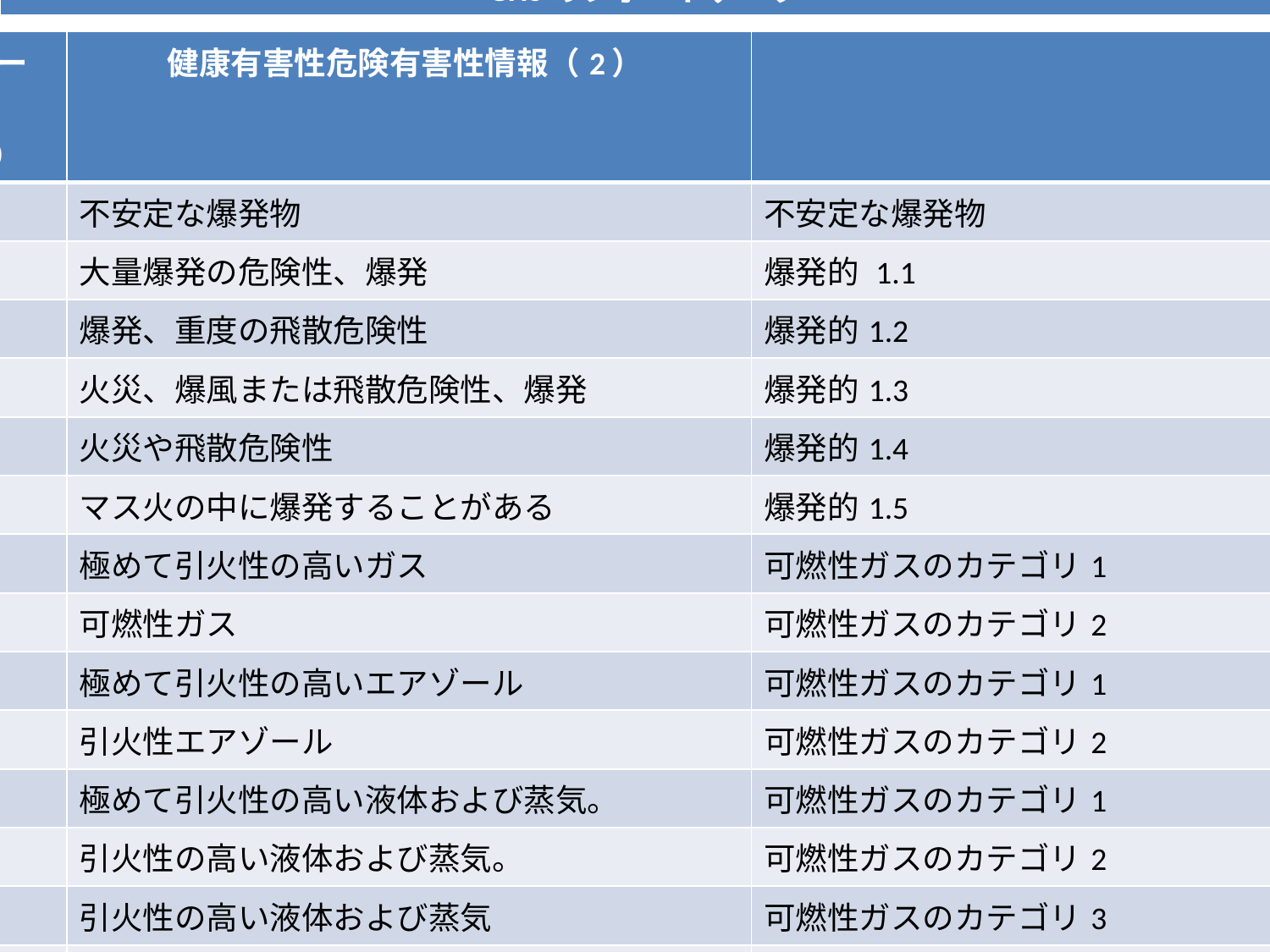

| GHSのレポートデータ |
| --- |
| H-コード（1） | 健康有害性危険有害性情報（2） |  |
| --- | --- | --- |
| H200 | 不安定な爆発物 | 不安定な爆発物 |
| H201 | 大量爆発の危険性、爆発 | 爆発的 1.1 |
| H202 | 爆発、重度の飛散危険性 | 爆発的1.2 |
| H203 | 火災、爆風または飛散危険性、爆発 | 爆発的1.3 |
| H204 | 火災や飛散危険性 | 爆発的1.4 |
| H205 | マス火の中に爆発することがある | 爆発的1.5 |
| H220 | 極めて引火性の高いガス | 可燃性ガスのカテゴリ1 |
| H221 | 可燃性ガス | 可燃性ガスのカテゴリ2 |
| H222 | 極めて引火性の高いエアゾール | 可燃性ガスのカテゴリ1 |
| H223 | 引火性エアゾール | 可燃性ガスのカテゴリ2 |
| H224 | 極めて引火性の高い液体および蒸気。 | 可燃性ガスのカテゴリ1 |
| H225 | 引火性の高い液体および蒸気。 | 可燃性ガスのカテゴリ2 |
| H226 | 引火性の高い液体および蒸気 | 可燃性ガスのカテゴリ3 |
| H227 | 可燃性の液体 | 可燃性ガスのカテゴリ4 |
| H228 | 可燃性固体 | 可燃性固体分類1 可燃性固体分類2 |
| H240 | 加熱は、爆発を引き起こす可能性 | 化学自己反応性 A タイプ 有機過酸化物 A タイプ |
| H241 | 熱すると火災や爆発の原因となります | 化学自己反応性 B タイプ 有機過酸化物 B タイプ |
| H242 | 熱すると火災の原因に | 化学自己反応性 C, D タイプ 化学自己反応性 E,F タイプ 有機過酸化物 C,D タイプ 有機過酸化物 E,F タイプ |
| H250 | 自然発火空気にさらされた場合 | 自然発火性液体区分1 固体区分1の自然発火 |
| H251 | 自己発熱、火災の原因になります | 自己発熱化学物質カテゴリー1 |
| H252 | 多くの熱なので、火災をキャッチ可能性 | 自己発熱化学物質カテゴリー2 |
| H260 | 水月自然発火可燃性ガスを発生 | 化学物質、引火性ガス区分1水と接触した後 |
| H261 | 水と接触し、可燃性ガスを発生 | 水カテゴリー2と3と接触している化学物質、可燃性ガス |
| H270 | 原因や火災のおそれ;酸化剤 | 酸化性ガスのカテゴリー1 |
| H271 | 強力な酸化剤、火災や爆発を生じることがある | 酸化性液体区分1 |
| H272 | 火災助長のおそれ;酸化剤 | 酸化性液体区分2 酸化性液体区分3 |
| H280 | 加熱された場合は、加圧ガス、爆発する恐れがあり | 圧力、ガスのガス圧力で圧縮ガス、高圧液化ガス、溶解ガス |
| H281 | 冷凍ガス;凍傷やけがの原因になります | 液化ガス冷蔵高圧ガス、 |
| H290 | 金属の金属腐食腐食のおそれ | 金属部門1に対して腐食 |
| H300 | 飲み込むと生命に危険 | 急性毒性区分1（経口） 急性毒性区分2（経口） |
| H301 | 飲み込むと有毒 | 急性毒性区分3（経口） |
| H302 | 飲み込むと有害 | 急性毒性区分4（経口） |
| H303 | 飲み込んだ場合、有害である可能性が | 急性毒性区分5（経口） |
| H304 | 飲み込んで気道に侵入すると生命に危険のおそれ | 吸入有害性区分1 |
| H305 | 飲み込んで気道に侵入すると有害のおそれ。 | 吸入有害性区分2 |
| H310 | 皮膚に接触すると生命に危険 | 急性毒性区分1（真皮） 急性毒性区分2（真皮） |
| H311 | 皮膚に接触すると有毒 | 急性毒性区分3（真皮） |
| H312 | 皮膚に接触すると有害。 | 急性毒性区分4（真皮） |
| H313 | 皮膚に付着した有害のおそれ | 皮膚腐食性/刺激性区分1（1A/1B/1C） |
| H315 | 皮膚刺激の原因となる | 皮膚腐食性/刺激性区分2 |
| H316 | 光皮膚刺激の原因となる | 皮膚腐食性/刺激性区分3 |
| H317 | アレルギー性皮膚反応を起こすおそれ | 皮膚アレルギーカテゴリー1 |
| H318 | 重篤な眼の損傷を引き起こす | 眼に対する重篤な損傷/眼刺激性区分1 |
| H319 | 重度の眼刺激を起こす | 眼に対する重篤な損傷/眼刺激性区分2A |
| H320 | 眼刺激を起こす | 眼に対する重篤な損傷/眼刺激性区分2B |
| H330 | 致命的な吸入する | 急性毒性区分1（吸入） 急性毒性区分2（吸入） |
| H331 | 吸入中毒 | 急性毒性区分3（吸入） |
| H332 | 吸入すると有害 | 急性毒性区分4（吸入） |
| H333 | 吸入すると有害のおそれ | 急性毒性区分5（吸入） |
| H334 | 吸入するとアレルギー、喘息または、呼吸困難を起こすおそれ | 呼吸器感作性カテゴリー1 |
| H335 | 呼吸器への刺激のおそれ | 特定標的臓器毒性3 - 単一露光カテゴリ |
| H336 | 眠気やめまいのおそれ | 特定標的臓器毒性3 - 単一露光カテゴリ |
| H340 | （それが決定的に暴露、他のルートが危険を引き起こさないことが証明された場合の露出の状態ルート）の遺伝的欠損を引き起こすことがある | 生殖細胞変異原性カテゴリー1（1A/1B） |
| H341 | （それが決定的に暴露、他のルートが危険を引き起こさないことが証明された場合の露出の状態ルート）遺伝性疾患のおそれの疑い | 生殖細胞変異原性カテゴリー2 |
| H350 | （それが決定的に暴露、他のルートが危険を引き起こさないことが証明された場合の露出の状態ルート）がんを引き起こす可能性があります | 発癌性カテゴリー1（1A/1B） |
| H351 | （それが決定的に暴露、他のルートが危険を引き起こさないことが証明された場合の露出の状態ルート）発がんのおそれの疑い | 発癌性カテゴリー2 |
| H360 | （もし判れば影響）の可能な生殖能または胎児は（露出の状態の経路は決定的に暴露は、他のルートが危険を引き起こさないことが証明されている場合） | 生殖毒性カテゴリー1（1A/1B） |
| H361 | 生殖能または（もし判れば影響）胎児の疑い（露出の状態の経路が決定的暴露は、他のルートが危険を引き起こさないことが証明されている場合） | 生殖毒性カテゴリー2 |
| H362 | 母乳の子供に害を及ぼす可能性がある | 影響または授乳を通して |
| H370 | （わかっている場合、すべての臓器が影響を受けるかの状態）（それが決定的に暴露は、他のルートが危険を引き起こさないことが証明された場合の露出の状態ルート）臓器の障害 | 特定標的臓器毒性 - 単回暴露カテゴリー1 |
| H371 | （わかっている場合、すべての器官が影響を受けたり状態）（それが決定的に暴露は、他のルートが危険を引き起こさないことが証明された場合の露出の状態ルート）臓器の損傷を引き起こすことがある | 特定標的臓器毒性 - 単回暴露カテゴリー2 |
| H372 | 長期または器官への反復暴露原因の損傷 | 特定標的臓器毒性 - 反復暴露区分1 |
| H373 | 長期にわたる、または反復暴露により臓器を損傷することが | 特定標的臓器毒性 - 反復暴露区分2 |
| H400 | 水生生物に対して毒性が非常に強い | 急性毒性区分1 - 水生環境有害性 |
| H401 | 水生生物への毒性 | 急性毒性区分2 - 水生環境有害性 |
| H402 | 水生生物に有害 | 急性毒性区分3 - 水生環境有害性 |
| H410 | 長期的なインパクトにより水生生物に非常に強い毒性 | 慢性毒性区分1 - 水生環境有害性 |
| H411 | 長期的影響により水生生物に毒性 | 慢性毒性区分2 - 水生環境有害性 |
| H412 | 長期的影響により水生生物に有害 | 慢性毒性区分3 - 水生環境有害性 |
| H413 | 水生生物への長期的な有害な影響を引き起こす可能性 | 慢性毒性区分4 - 水生環境有害性 |